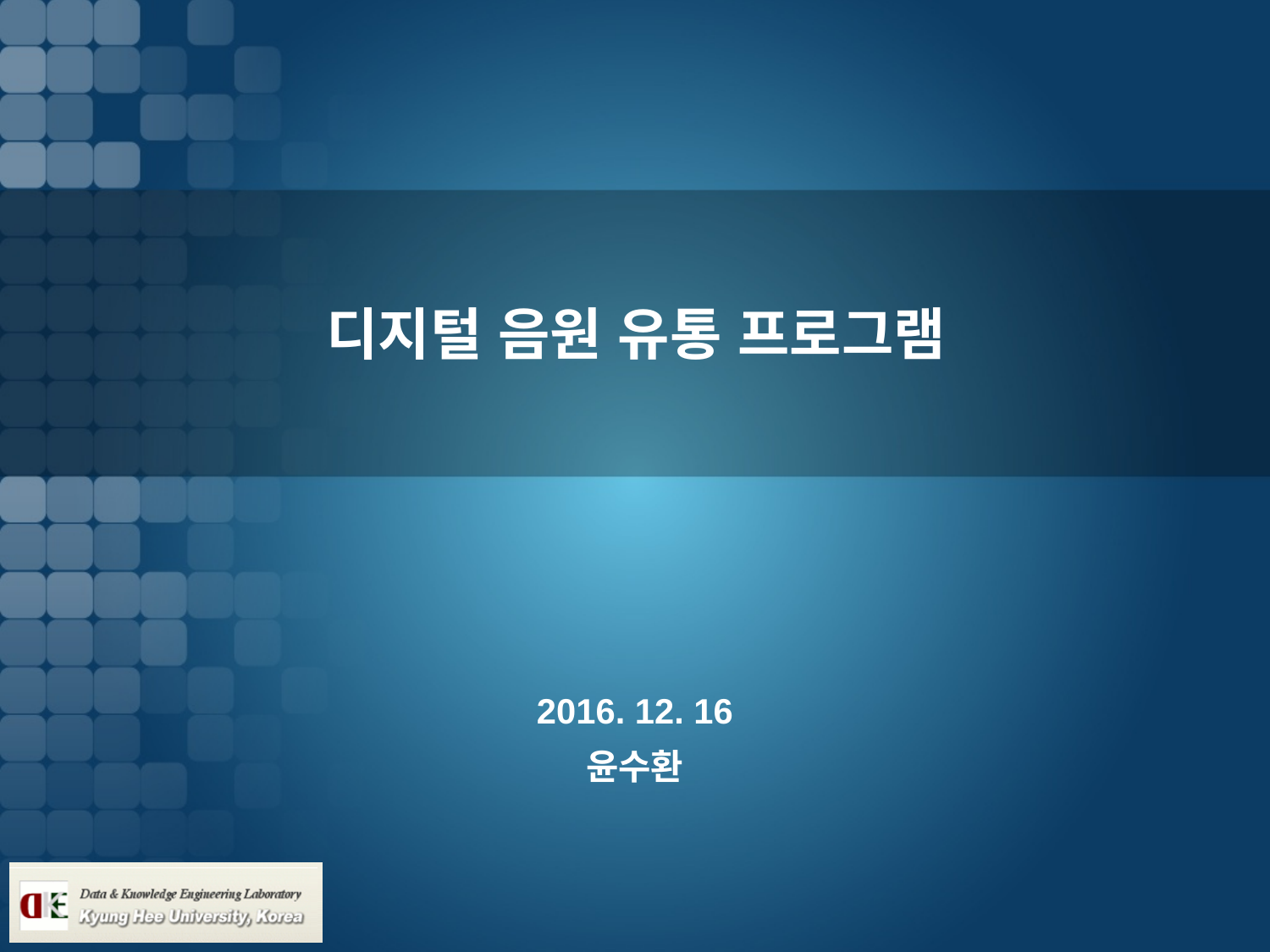

# 디지털 음원 유통 프로그램
2016. 12. 16
윤수환